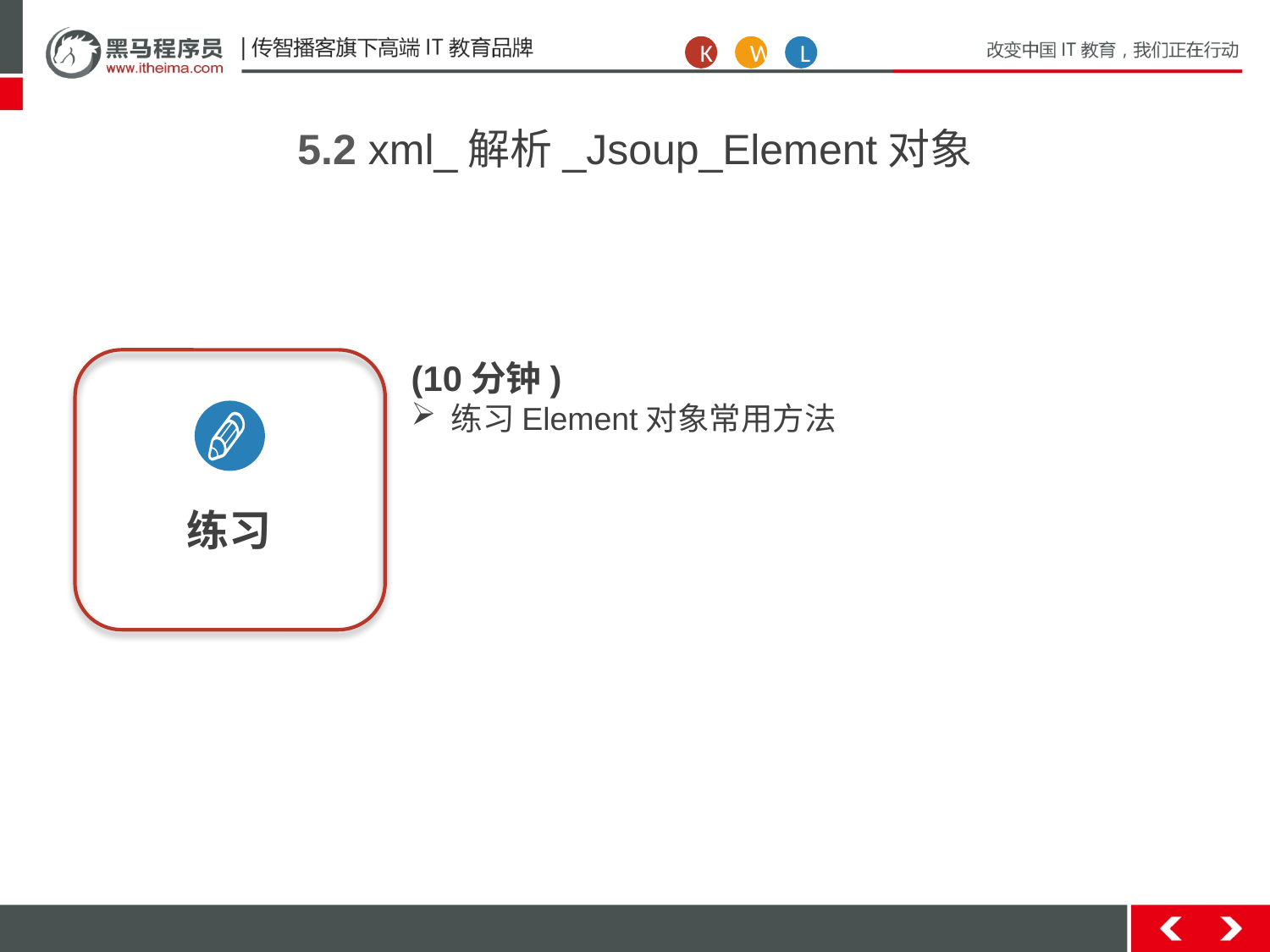

K
W
L
5.2 xml_解析_Jsoup_Element对象

练习
(10分钟)
练习Element对象常用方法